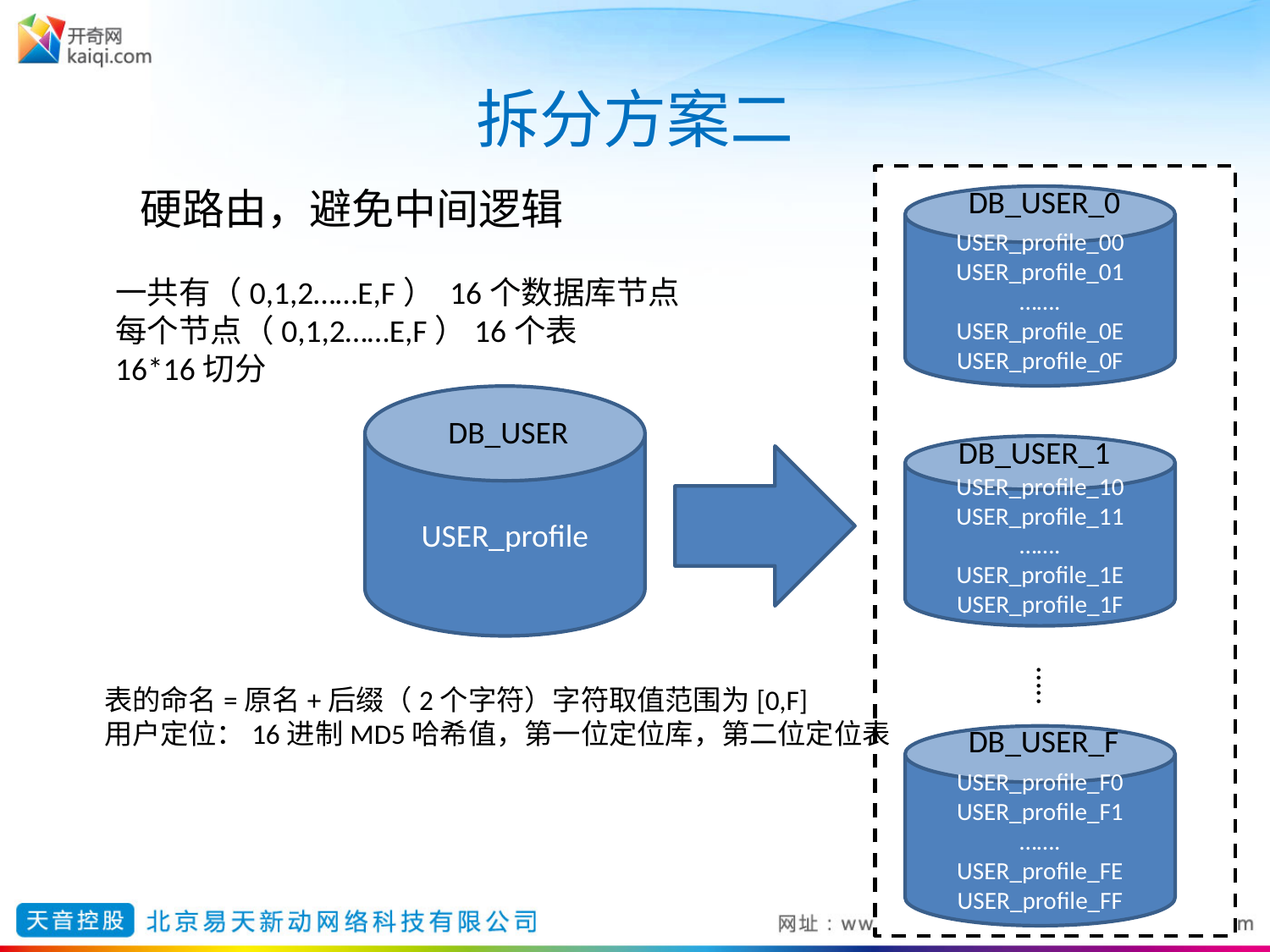

# 拆分方案二

DB_USER_0
USER_profile_00
USER_profile_01
…….
USER_profile_0E
USER_profile_0F
DB_USER_1
USER_profile_10
USER_profile_11
…….
USER_profile_1E
USER_profile_1F
DB_USER_F
USER_profile_F0
USER_profile_F1
…….
USER_profile_FE
USER_profile_FF
USER_profile
DB_USER

硬路由，避免中间逻辑
一共有（0,1,2……E,F） 16个数据库节点
每个节点（0,1,2……E,F）16个表
16*16切分
…..
表的命名=原名+后缀（2个字符）字符取值范围为[0,F]
用户定位：16进制MD5哈希值，第一位定位库，第二位定位表